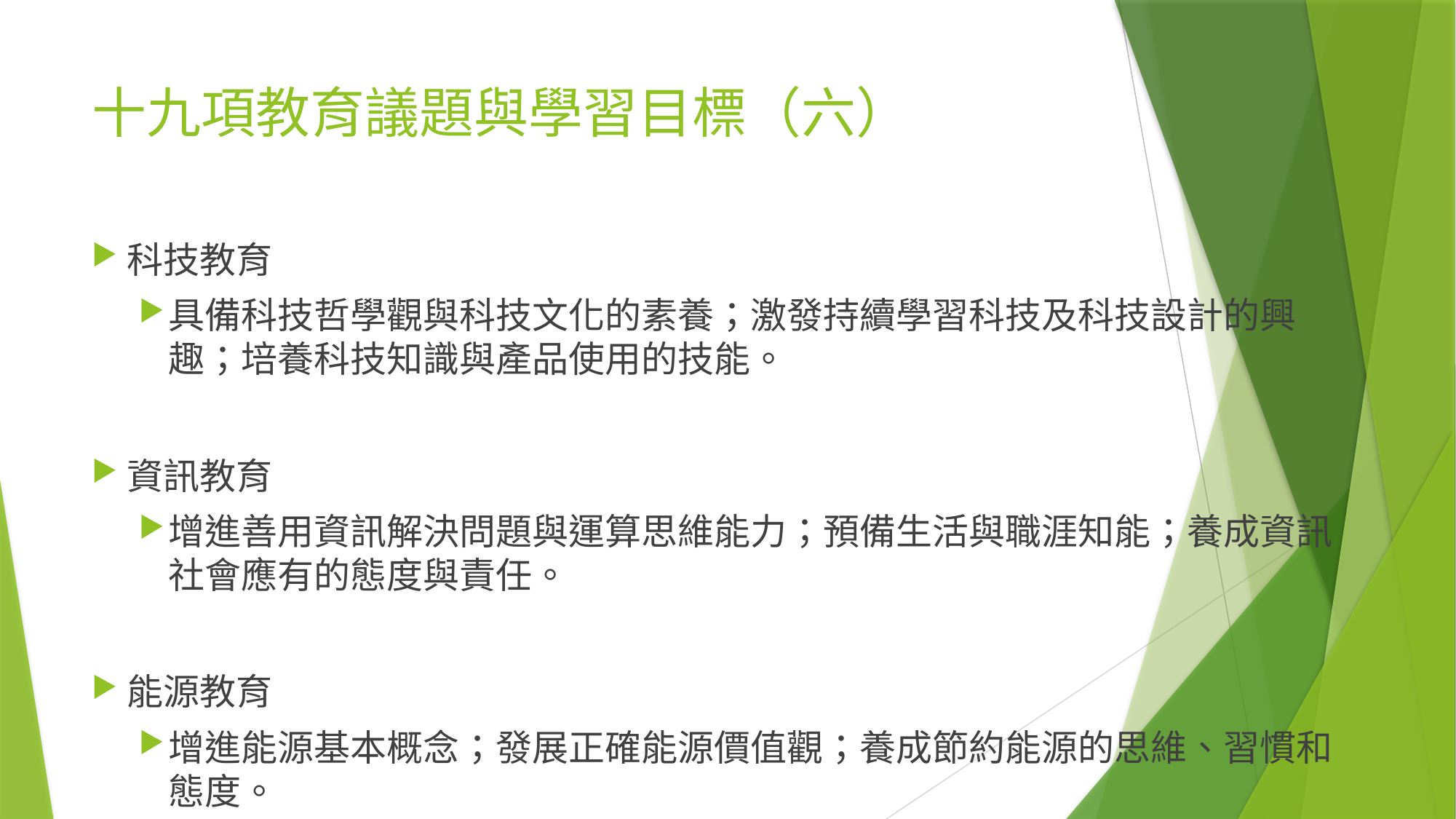

# 十九項教育議題與學習目標（六）

科技教育
具備科技哲學觀與科技文化的素養；激發持續學習科技及科技設計的興趣；培養科技知識與產品使用的技能。

資訊教育
增進善用資訊解決問題與運算思維能力；預備生活與職涯知能；養成資訊社會應有的態度與責任。

能源教育
增進能源基本概念；發展正確能源價值觀；養成節約能源的思維、習慣和態度。